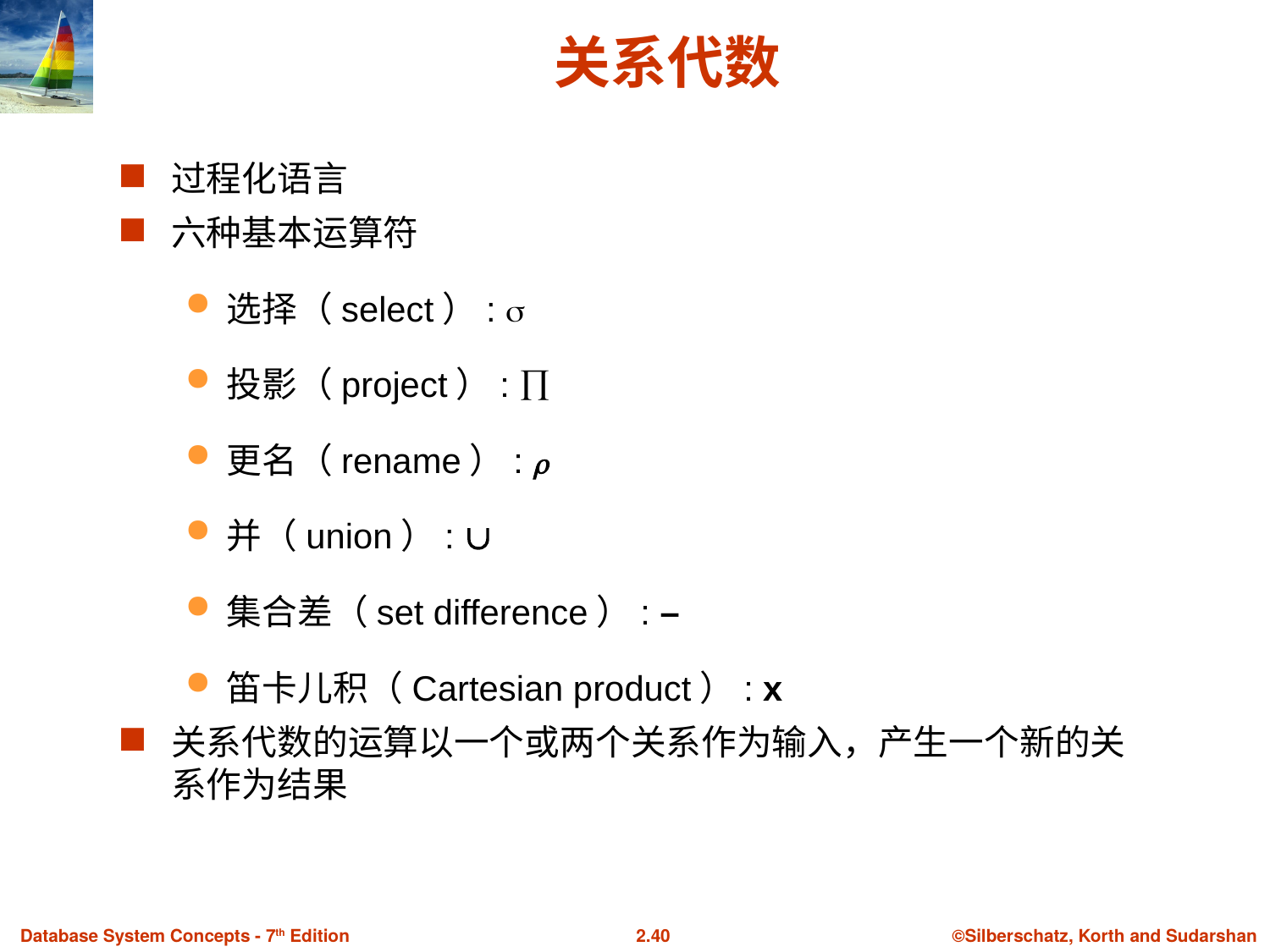

# 关系代数
过程化语言
六种基本运算符
选择（select）: σ
投影（project）: ∏
更名（rename）: ρ
并（union）: ∪
集合差（set difference）: –
笛卡儿积（Cartesian product）: x
关系代数的运算以一个或两个关系作为输入，产生一个新的关系作为结果